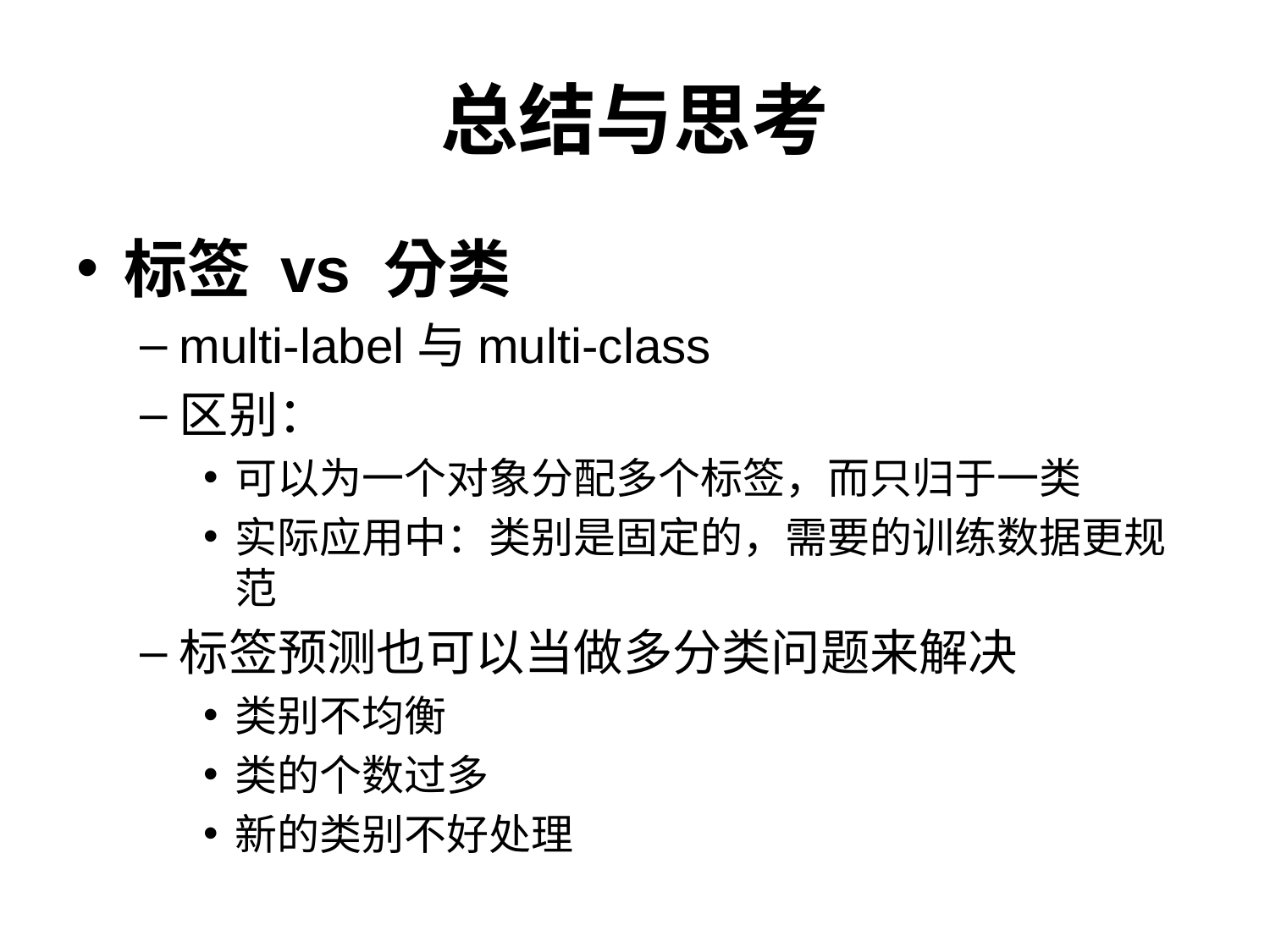

# 总结与思考
标签 vs 分类
multi-label与multi-class
区别：
可以为一个对象分配多个标签，而只归于一类
实际应用中：类别是固定的，需要的训练数据更规范
标签预测也可以当做多分类问题来解决
类别不均衡
类的个数过多
新的类别不好处理